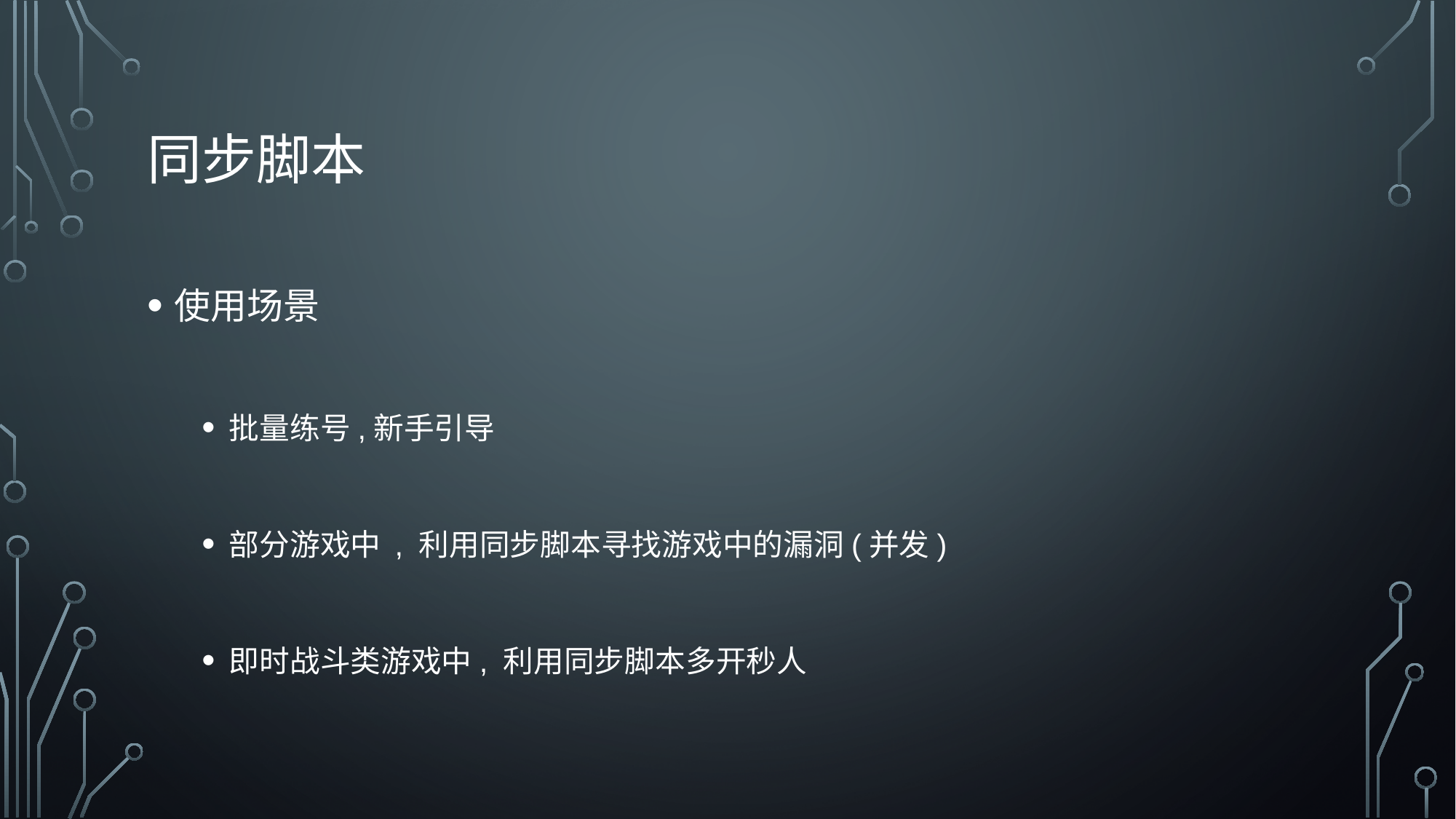

# 同步脚本
使用场景

批量练号,新手引导

部分游戏中 , 利用同步脚本寻找游戏中的漏洞(并发)

即时战斗类游戏中, 利用同步脚本多开秒人